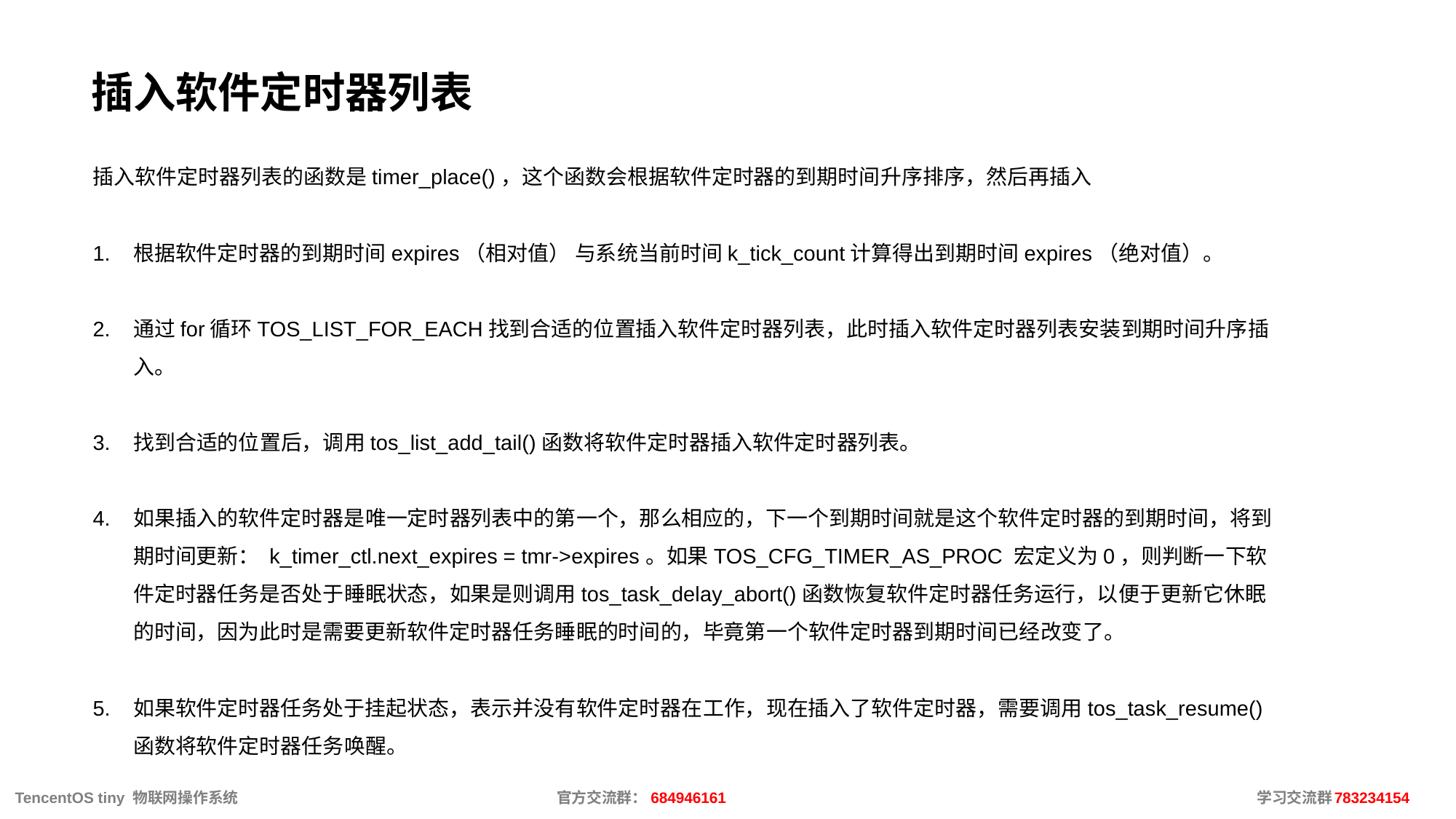

# 插入软件定时器列表
插入软件定时器列表的函数是timer_place()，这个函数会根据软件定时器的到期时间升序排序，然后再插入

根据软件定时器的到期时间expires（相对值） 与系统当前时间k_tick_count计算得出到期时间expires（绝对值）。

通过for循环TOS_LIST_FOR_EACH找到合适的位置插入软件定时器列表，此时插入软件定时器列表安装到期时间升序插入。

找到合适的位置后，调用tos_list_add_tail()函数将软件定时器插入软件定时器列表。

如果插入的软件定时器是唯一定时器列表中的第一个，那么相应的，下一个到期时间就是这个软件定时器的到期时间，将到期时间更新： k_timer_ctl.next_expires = tmr->expires。如果TOS_CFG_TIMER_AS_PROC 宏定义为0，则判断一下软件定时器任务是否处于睡眠状态，如果是则调用tos_task_delay_abort()函数恢复软件定时器任务运行，以便于更新它休眠的时间，因为此时是需要更新软件定时器任务睡眠的时间的，毕竟第一个软件定时器到期时间已经改变了。

如果软件定时器任务处于挂起状态，表示并没有软件定时器在工作，现在插入了软件定时器，需要调用tos_task_resume()函数将软件定时器任务唤醒。

 TencentOS tiny 物联网操作系统			官方交流群：684946161					          学习交流群：783234154